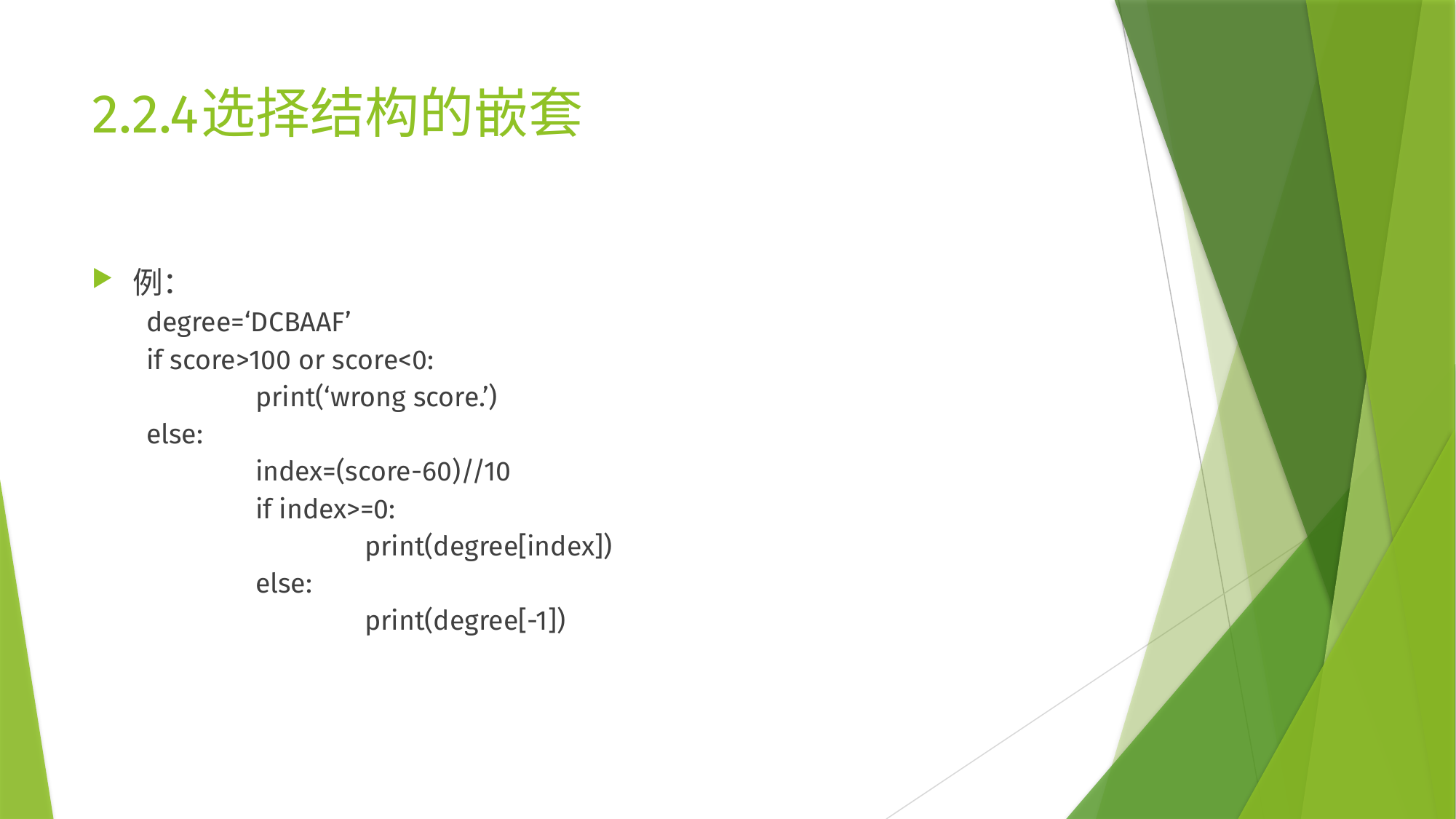

# 2.2.4	选择结构的嵌套
例：
degree=‘DCBAAF’
if score>100 or score<0:
	print(‘wrong score.’)
else:
	index=(score-60)//10
	if index>=0:
		print(degree[index])
	else:
		print(degree[-1])